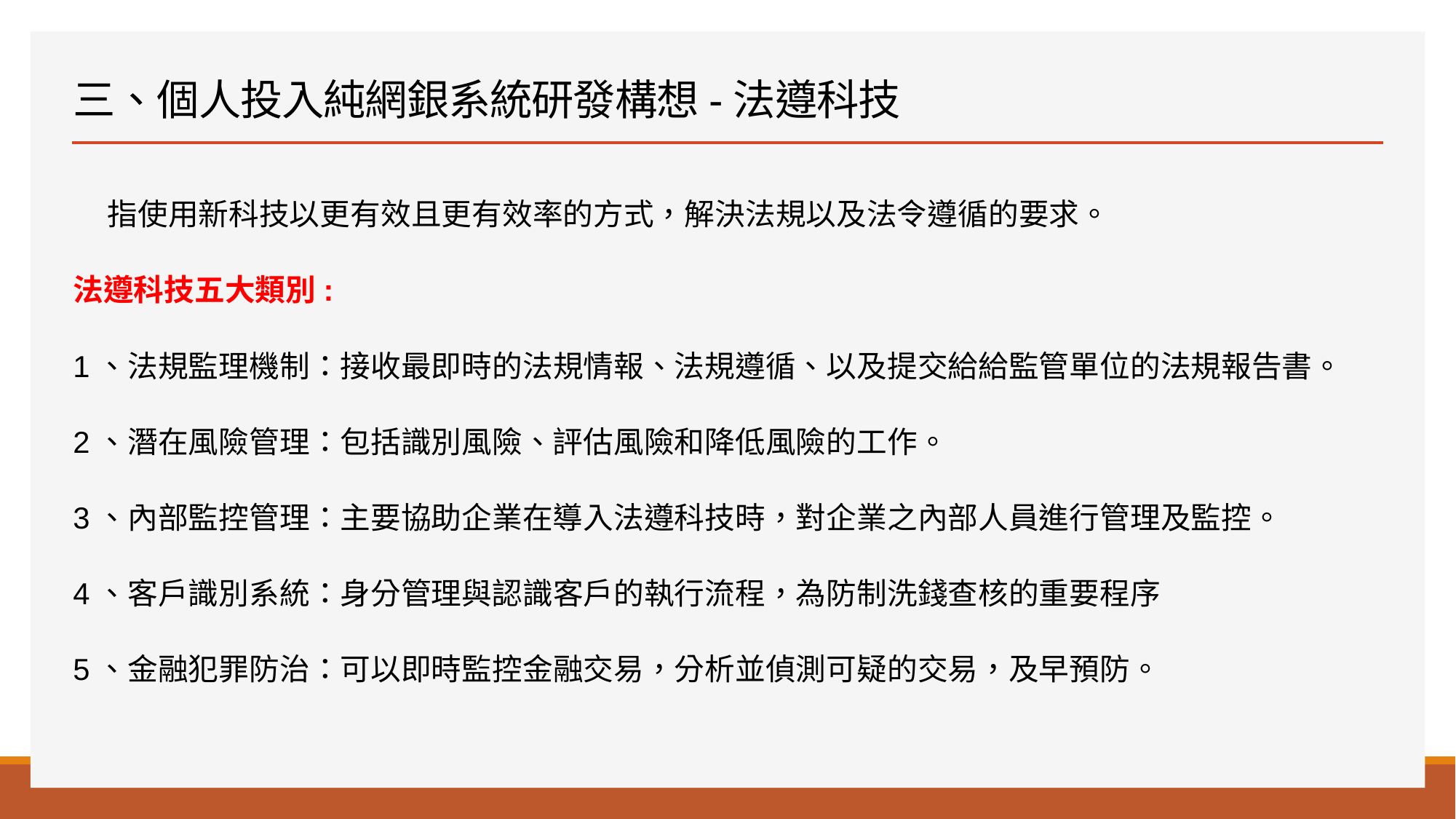

# 三、個人投入純網銀系統研發構想-法遵科技
    指使用新科技以更有效且更有效率的方式，解決法規以及法令遵循的要求。
法遵科技五大類別:
1、法規監理機制：接收最即時的法規情報、法規遵循、以及提交給給監管單位的法規報告書。
2、潛在風險管理：包括識別風險、評估風險和降低風險的工作。
3、內部監控管理：主要協助企業在導入法遵科技時，對企業之內部人員進行管理及監控。
4、客戶識別系統：身分管理與認識客戶的執行流程，為防制洗錢查核的重要程序
5、金融犯罪防治：可以即時監控金融交易，分析並偵測可疑的交易，及早預防。